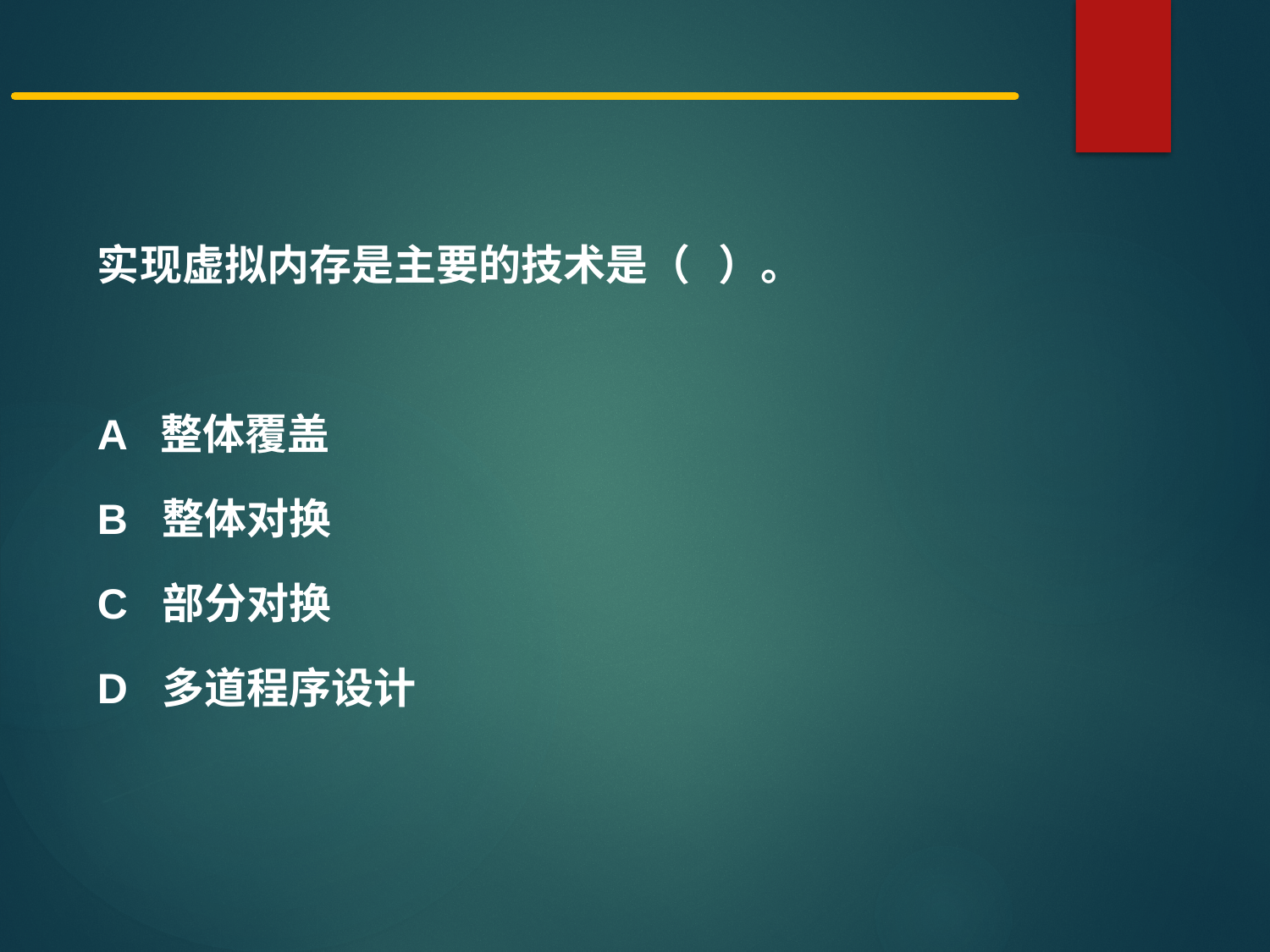

实现虚拟内存是主要的技术是（   ）。

A  整体覆盖
B  整体对换
C  部分对换
D  多道程序设计